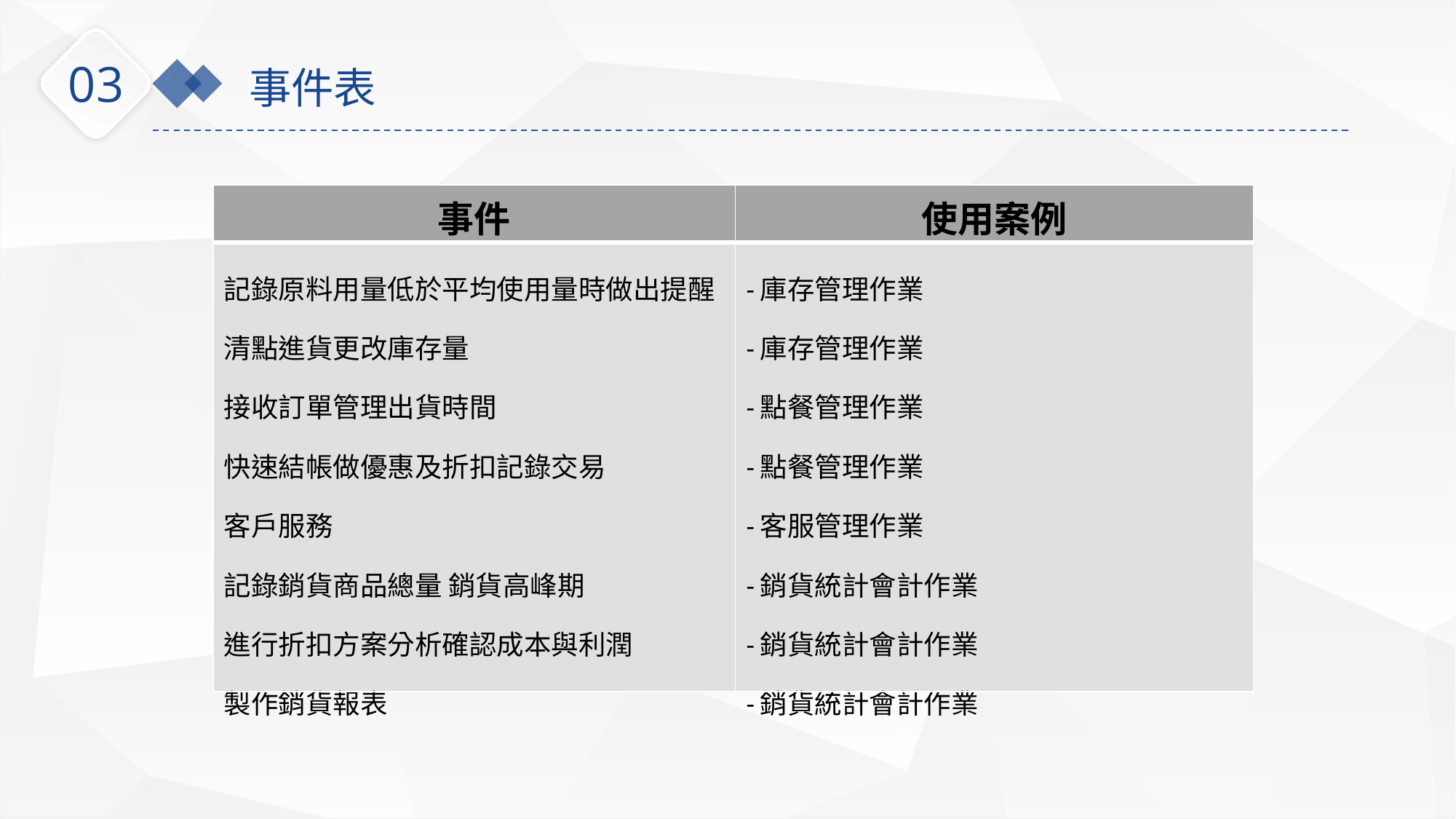

03
事件表

| 事件 | 使用案例 |
| --- | --- |
| 記錄原料用量低於平均使用量時做出提醒 清點進貨更改庫存量 接收訂單管理出貨時間 快速結帳做優惠及折扣記錄交易 客戶服務 記錄銷貨商品總量 銷貨高峰期 進行折扣方案分析確認成本與利潤 製作銷貨報表 | -庫存管理作業 -庫存管理作業 -點餐管理作業 -點餐管理作業 -客服管理作業 -銷貨統計會計作業 -銷貨統計會計作業 -銷貨統計會計作業 |